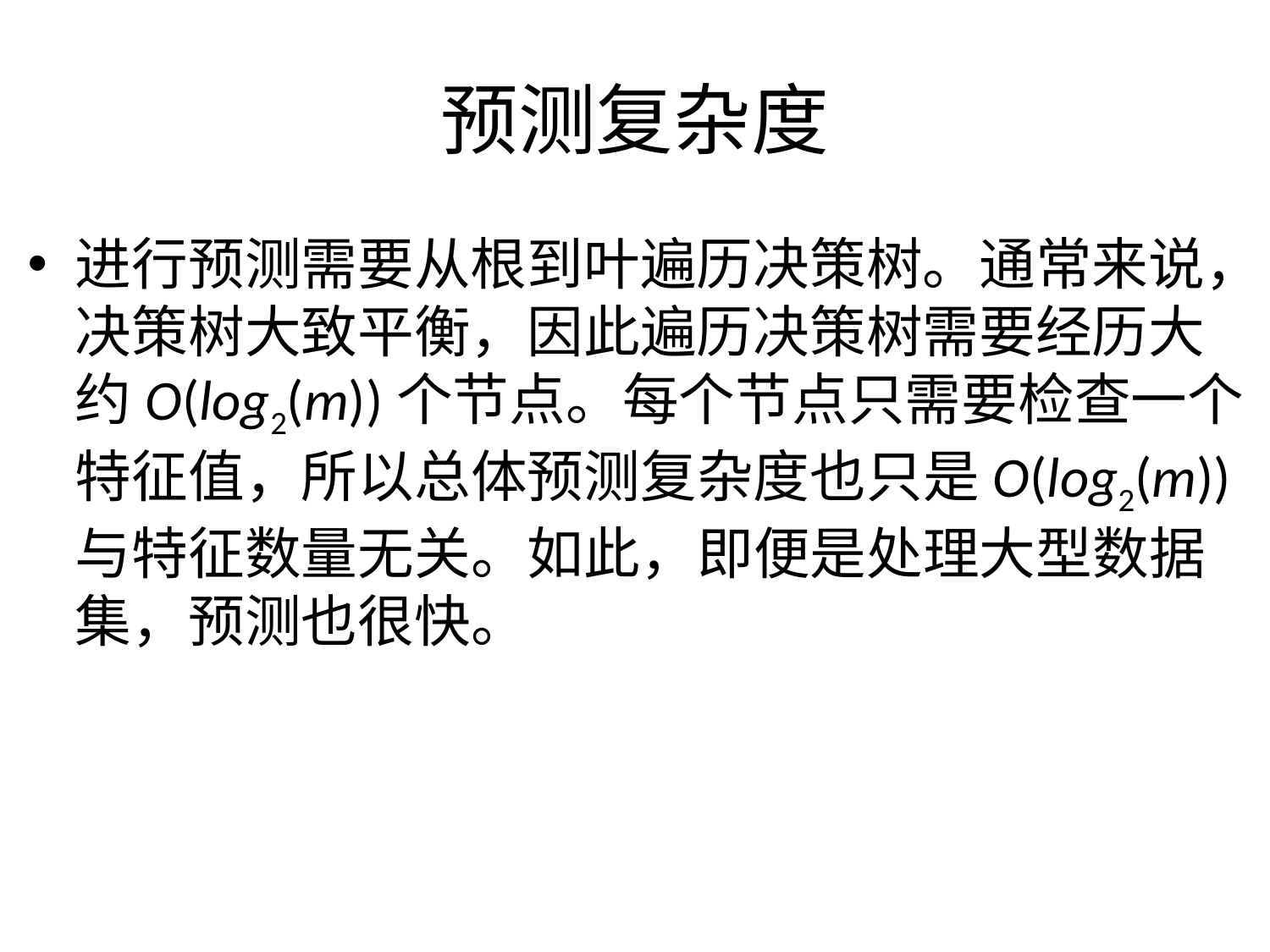

# 预测复杂度
进行预测需要从根到叶遍历决策树。通常来说，决策树大致平衡，因此遍历决策树需要经历大约O(log2(m))个节点。每个节点只需要检查一个特征值，所以总体预测复杂度也只是O(log2(m))与特征数量无关。如此，即便是处理大型数据集，预测也很快。